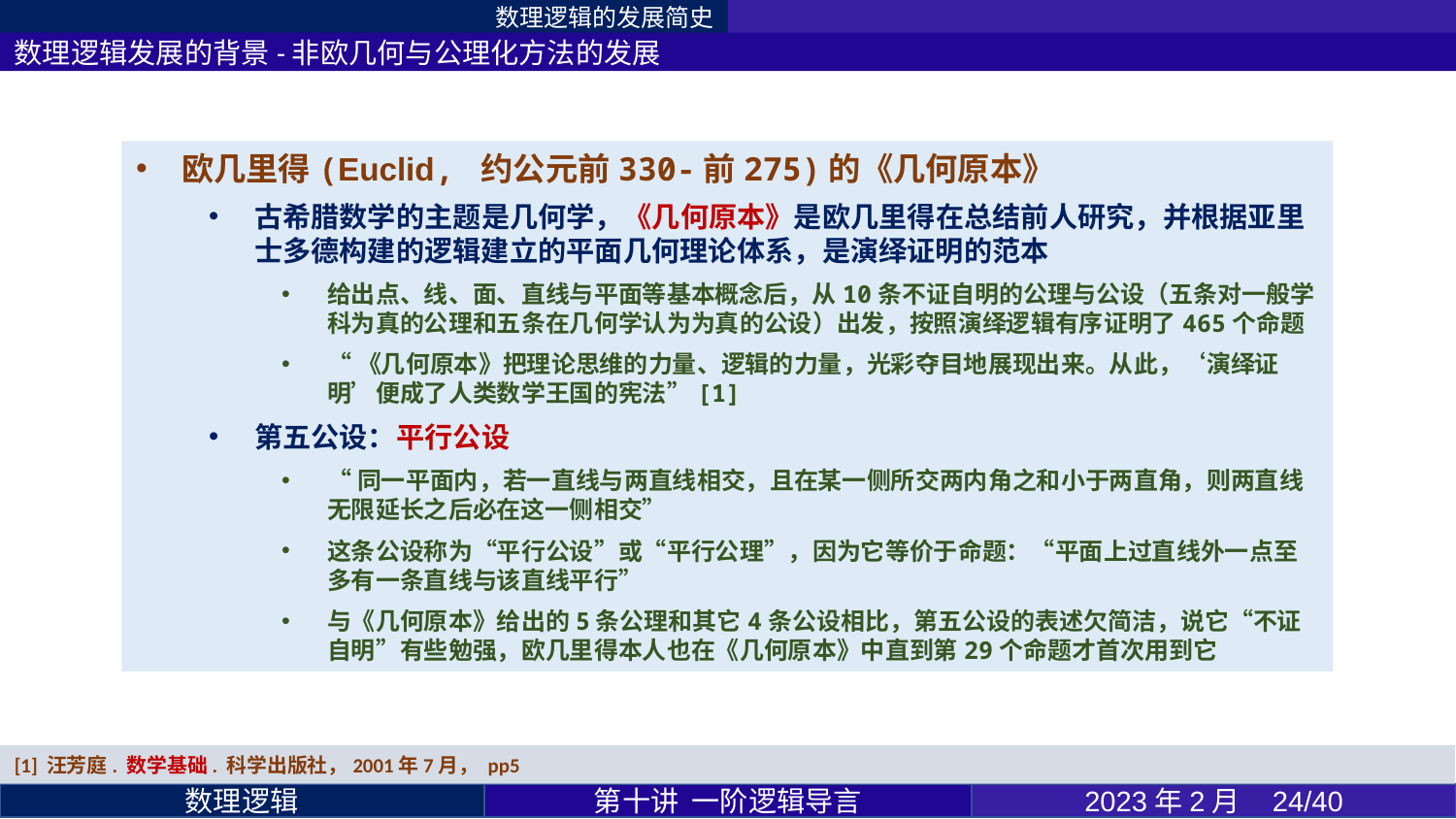

数理逻辑的发展简史
数理逻辑发展的背景-非欧几何与公理化方法的发展
欧几里得(Euclid, 约公元前330-前275)的《几何原本》
古希腊数学的主题是几何学，《几何原本》是欧几里得在总结前人研究，并根据亚里士多德构建的逻辑建立的平面几何理论体系，是演绎证明的范本
给出点、线、面、直线与平面等基本概念后，从10条不证自明的公理与公设（五条对一般学科为真的公理和五条在几何学认为为真的公设）出发，按照演绎逻辑有序证明了465个命题
“《几何原本》把理论思维的力量、逻辑的力量，光彩夺目地展现出来。从此，‘演绎证明’便成了人类数学王国的宪法”[1]
第五公设：平行公设
“同一平面内，若一直线与两直线相交，且在某一侧所交两内角之和小于两直角，则两直线无限延长之后必在这一侧相交”
这条公设称为“平行公设”或“平行公理”，因为它等价于命题：“平面上过直线外一点至多有一条直线与该直线平行”
与《几何原本》给出的5条公理和其它4条公设相比，第五公设的表述欠简洁，说它“不证自明”有些勉强，欧几里得本人也在《几何原本》中直到第29个命题才首次用到它
[1] 汪芳庭. 数学基础. 科学出版社，2001年7月， pp5
第十讲  一阶逻辑导言
2023年2月    24/40
数理逻辑